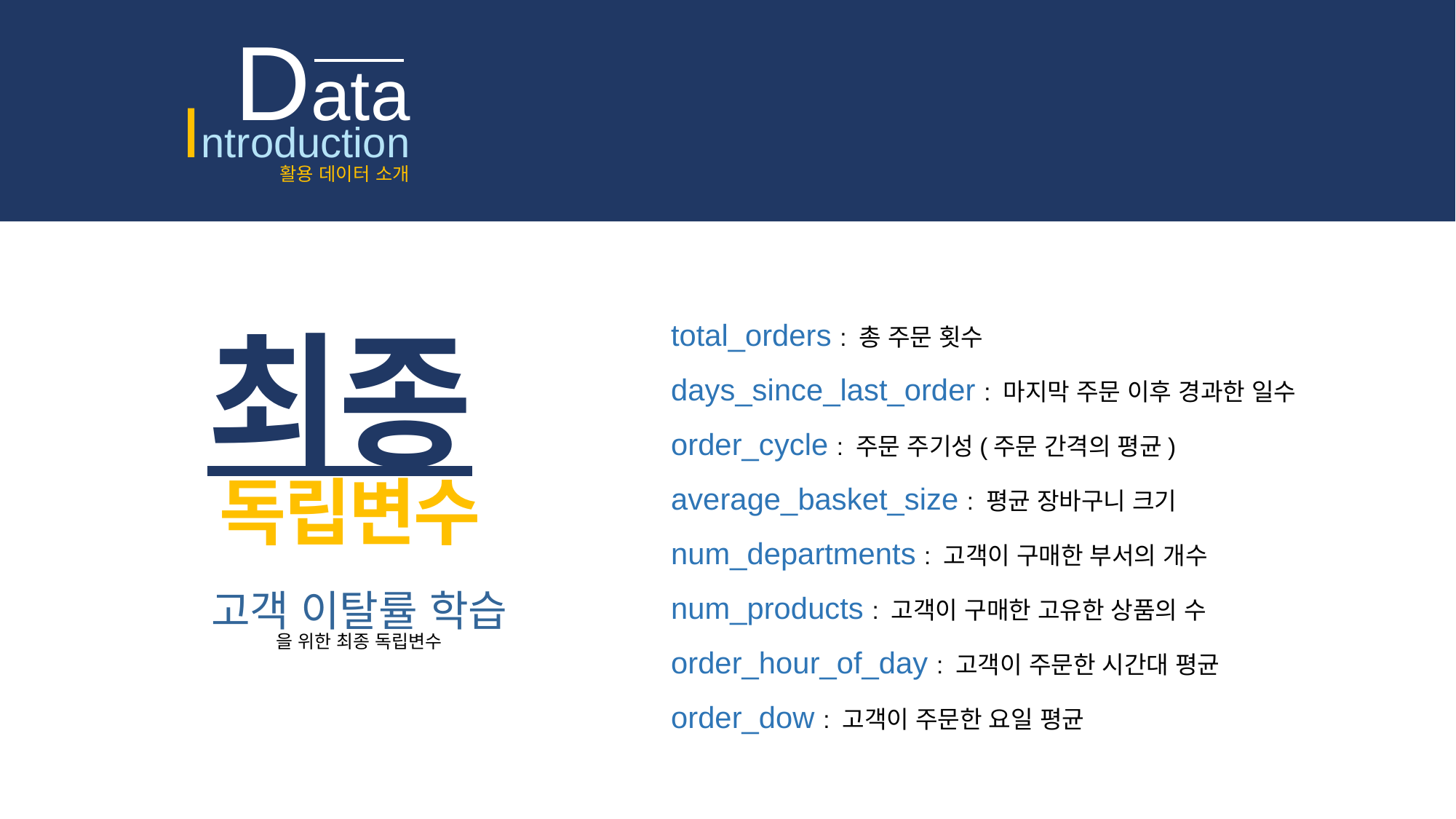

# Data Introduction 활용 데이터 소개
total_orders : 총 주문 횟수
days_since_last_order : 마지막 주문 이후 경과한 일수
order_cycle : 주문 주기성(주문 간격의 평균)
average_basket_size : 평균 장바구니 크기
num_departments : 고객이 구매한 부서의 개수
num_products : 고객이 구매한 고유한 상품의 수
order_hour_of_day : 고객이 주문한 시간대 평균
order_dow : 고객이 주문한 요일 평균

최종
독립변수
고객 이탈률 학습
을 위한 최종 독립변수